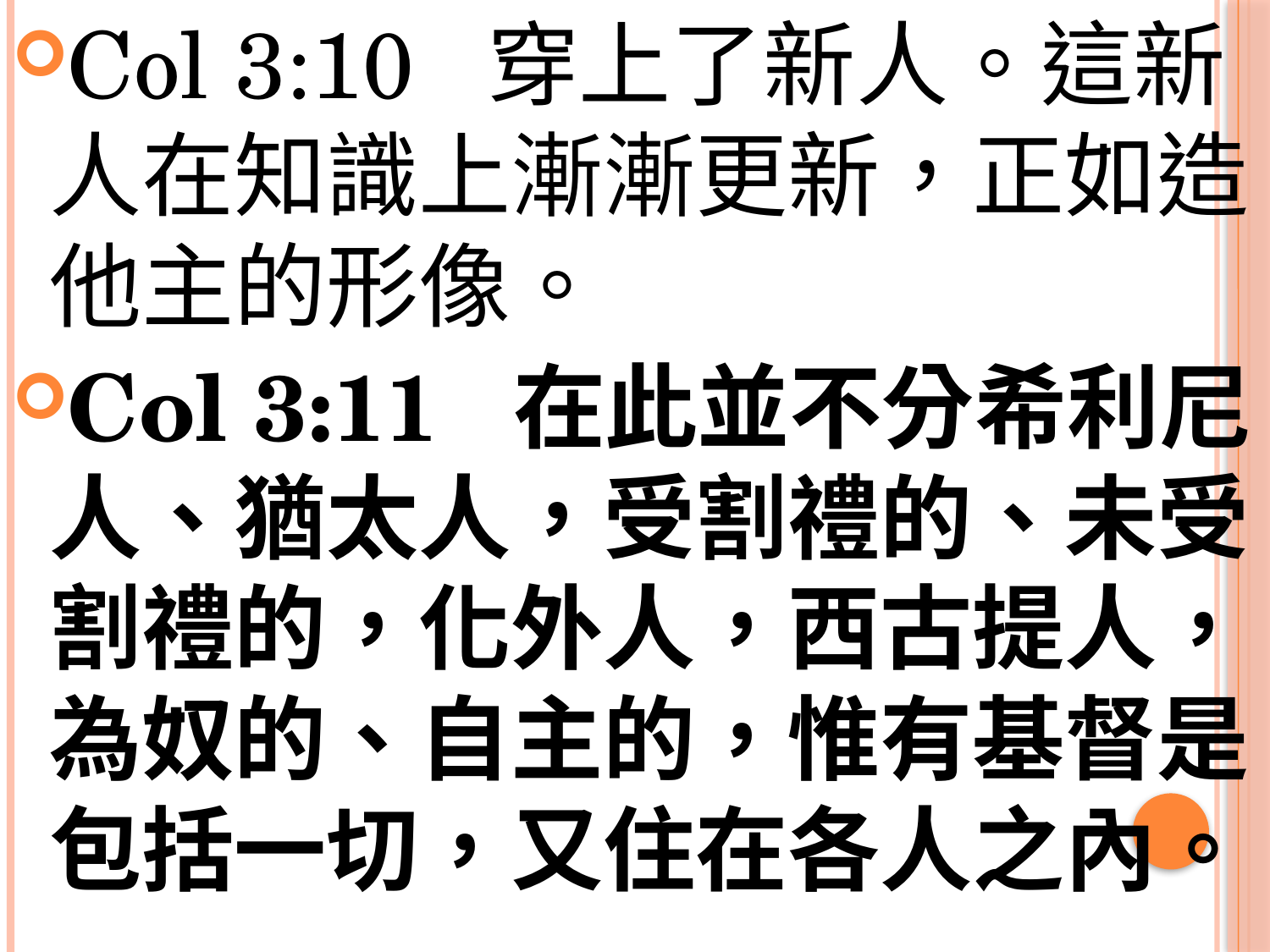

Col 3:10  穿上了新人。這新人在知識上漸漸更新，正如造他主的形像。
Col 3:11  在此並不分希利尼人、猶太人，受割禮的、未受割禮的，化外人，西古提人，為奴的、自主的，惟有基督是包括一切，又住在各人之內。